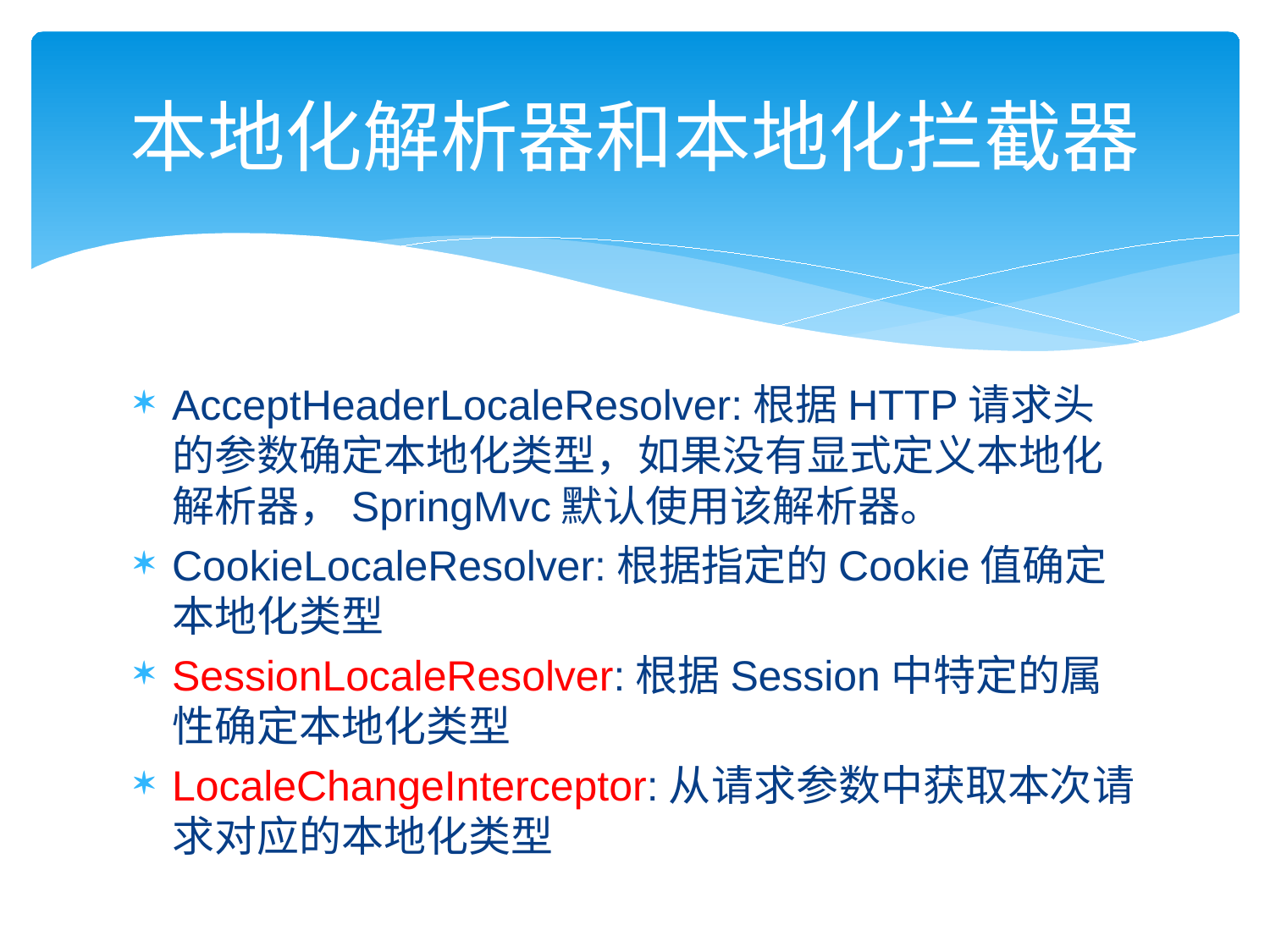

# 本地化解析器和本地化拦截器
AcceptHeaderLocaleResolver:根据HTTP请求头的参数确定本地化类型，如果没有显式定义本地化解析器，SpringMvc默认使用该解析器。
CookieLocaleResolver:根据指定的Cookie值确定本地化类型
SessionLocaleResolver:根据Session中特定的属性确定本地化类型
LocaleChangeInterceptor:从请求参数中获取本次请求对应的本地化类型